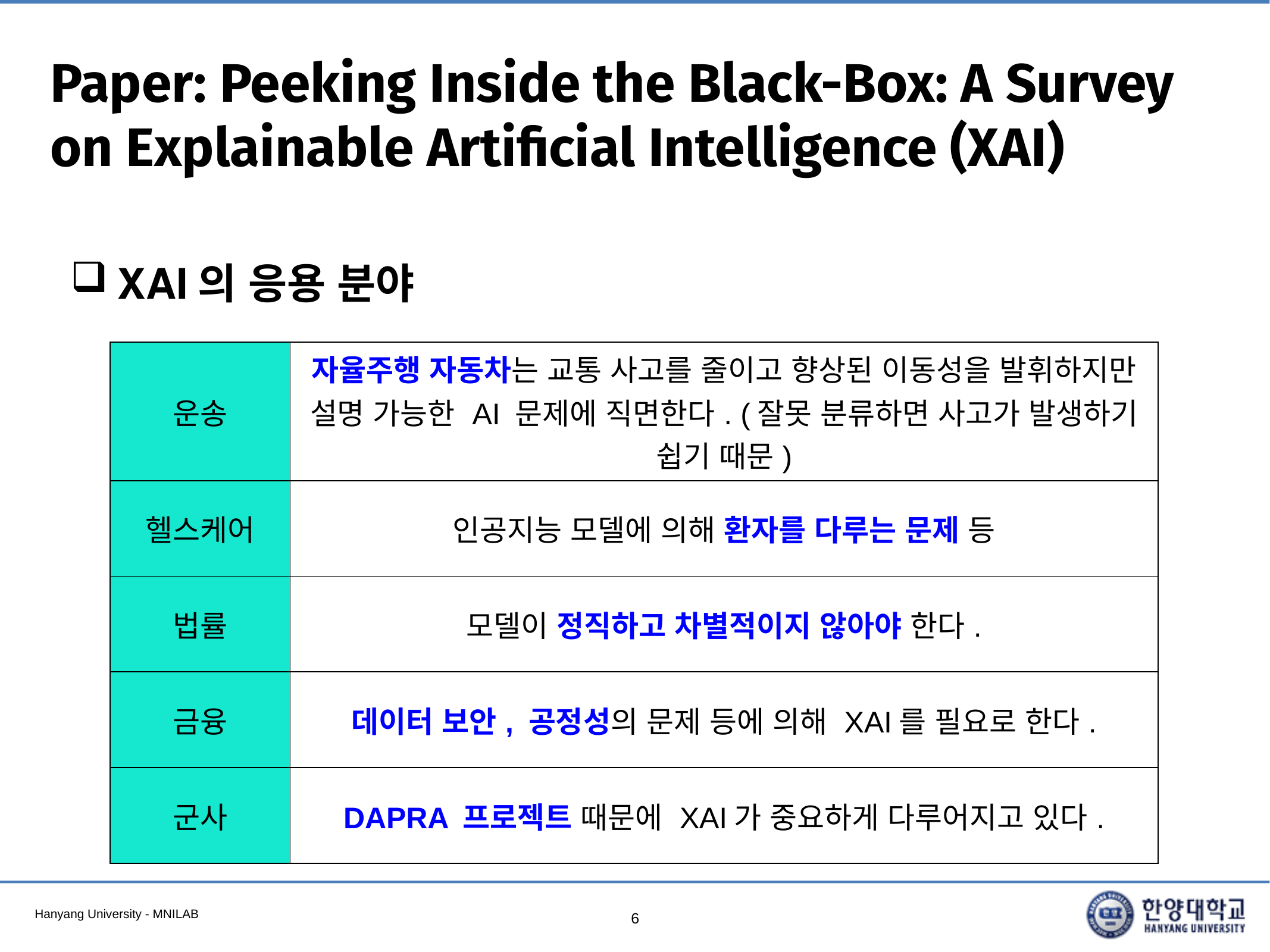

# Paper: Peeking Inside the Black-Box: A Survey on Explainable Artificial Intelligence (XAI)
XAI의 응용 분야
| 운송 | 자율주행 자동차는 교통 사고를 줄이고 향상된 이동성을 발휘하지만 설명 가능한 AI 문제에 직면한다. (잘못 분류하면 사고가 발생하기 쉽기 때문) |
| --- | --- |
| 헬스케어 | 인공지능 모델에 의해 환자를 다루는 문제 등 |
| 법률 | 모델이 정직하고 차별적이지 않아야 한다. |
| 금융 | 데이터 보안, 공정성의 문제 등에 의해 XAI를 필요로 한다. |
| 군사 | DAPRA 프로젝트 때문에 XAI가 중요하게 다루어지고 있다. |
6